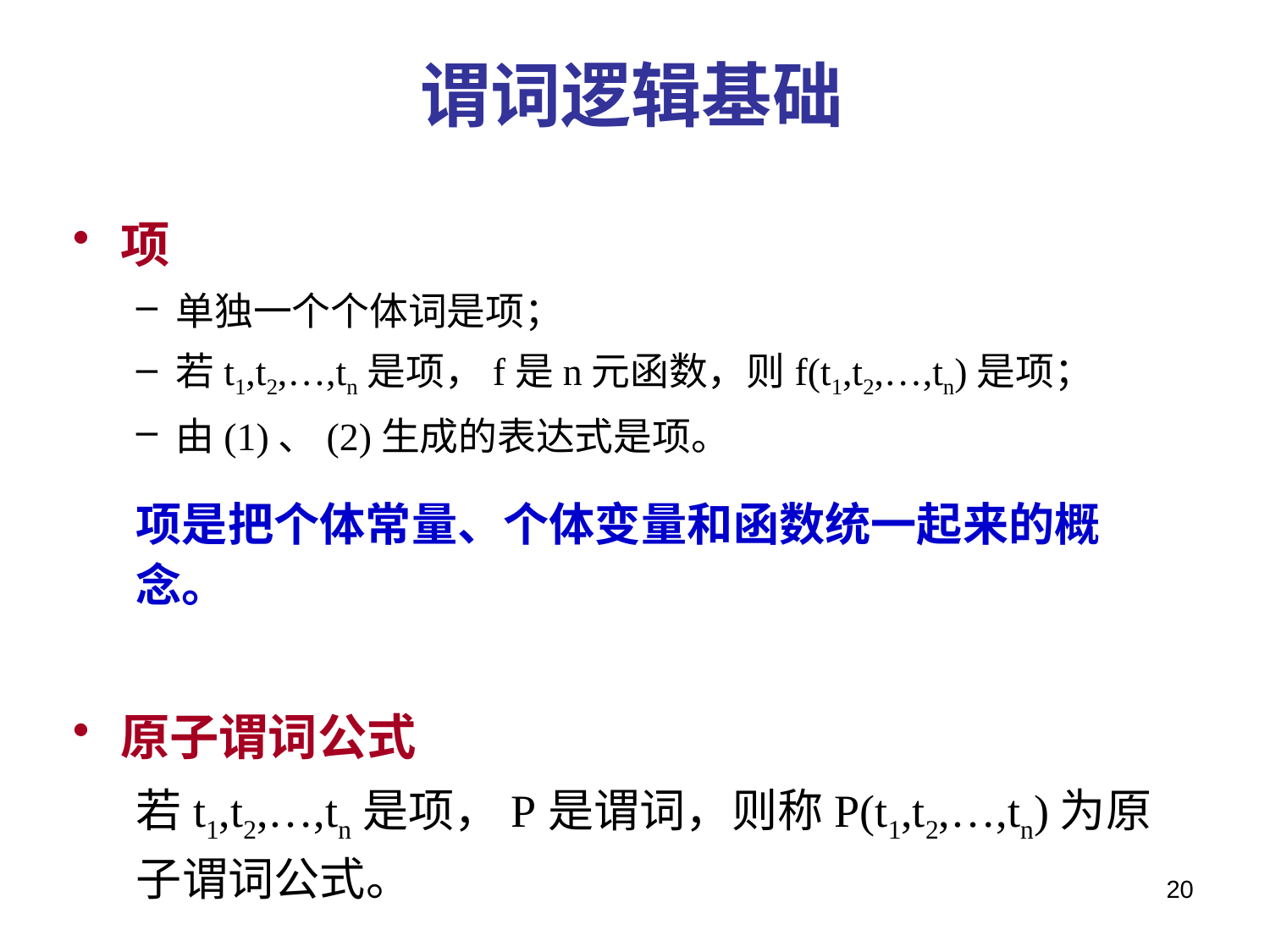

# 谓词逻辑基础
项
单独一个个体词是项；
若t1,t2,…,tn是项，f是n元函数，则f(t1,t2,…,tn)是项；
由(1)、(2)生成的表达式是项。

项是把个体常量、个体变量和函数统一起来的概念。

原子谓词公式
若t1,t2,…,tn是项，P是谓词，则称P(t1,t2,…,tn)为原子谓词公式。
20